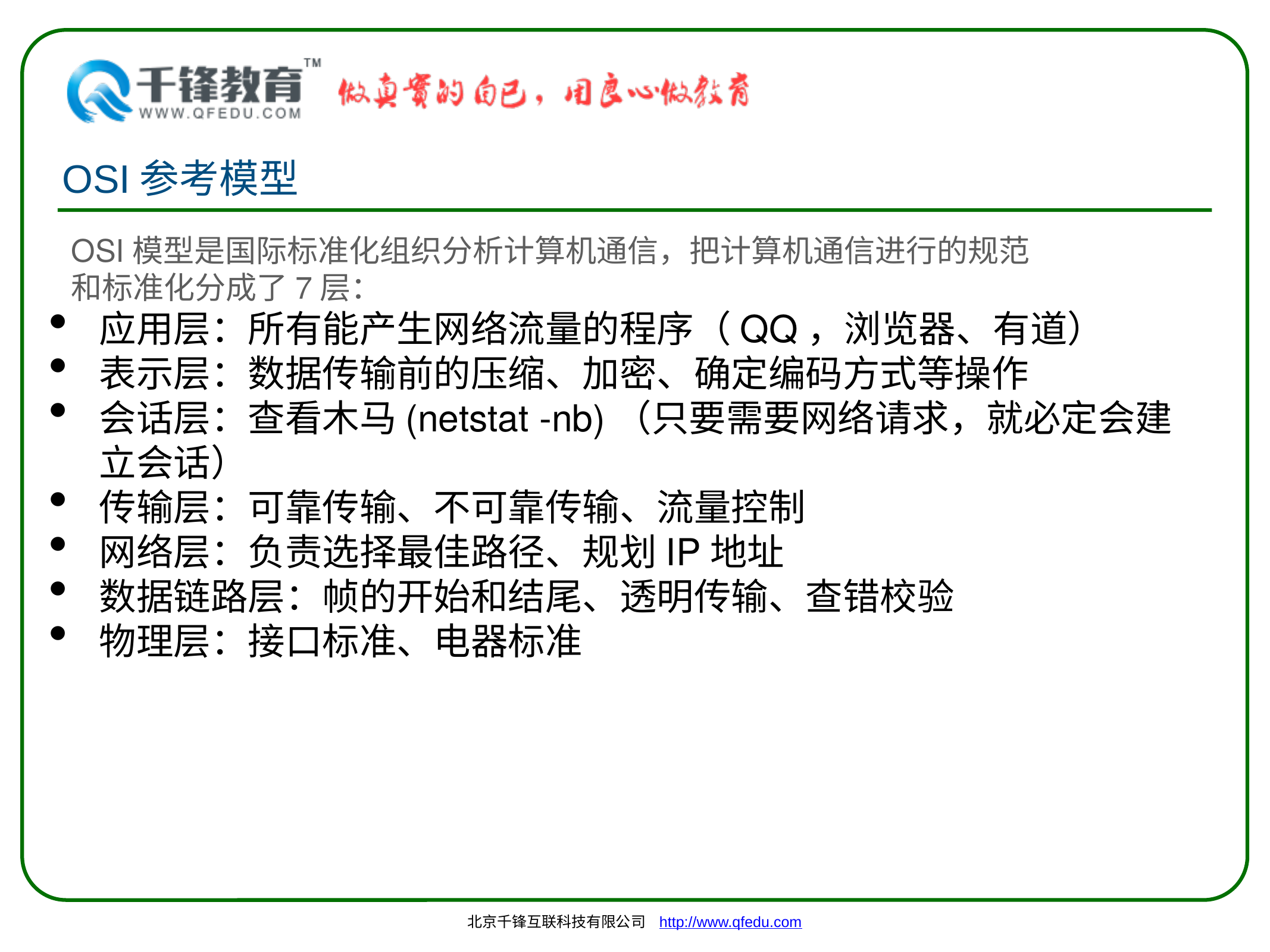

# OSI参考模型
OSI模型是国际标准化组织分析计算机通信，把计算机通信进行的规范
和标准化分成了7层：
应用层：所有能产生网络流量的程序（QQ，浏览器、有道）
表示层：数据传输前的压缩、加密、确定编码方式等操作
会话层：查看木马(netstat -nb)（只要需要网络请求，就必定会建立会话）
传输层：可靠传输、不可靠传输、流量控制
网络层：负责选择最佳路径、规划IP地址
数据链路层：帧的开始和结尾、透明传输、查错校验
物理层：接口标准、电器标准